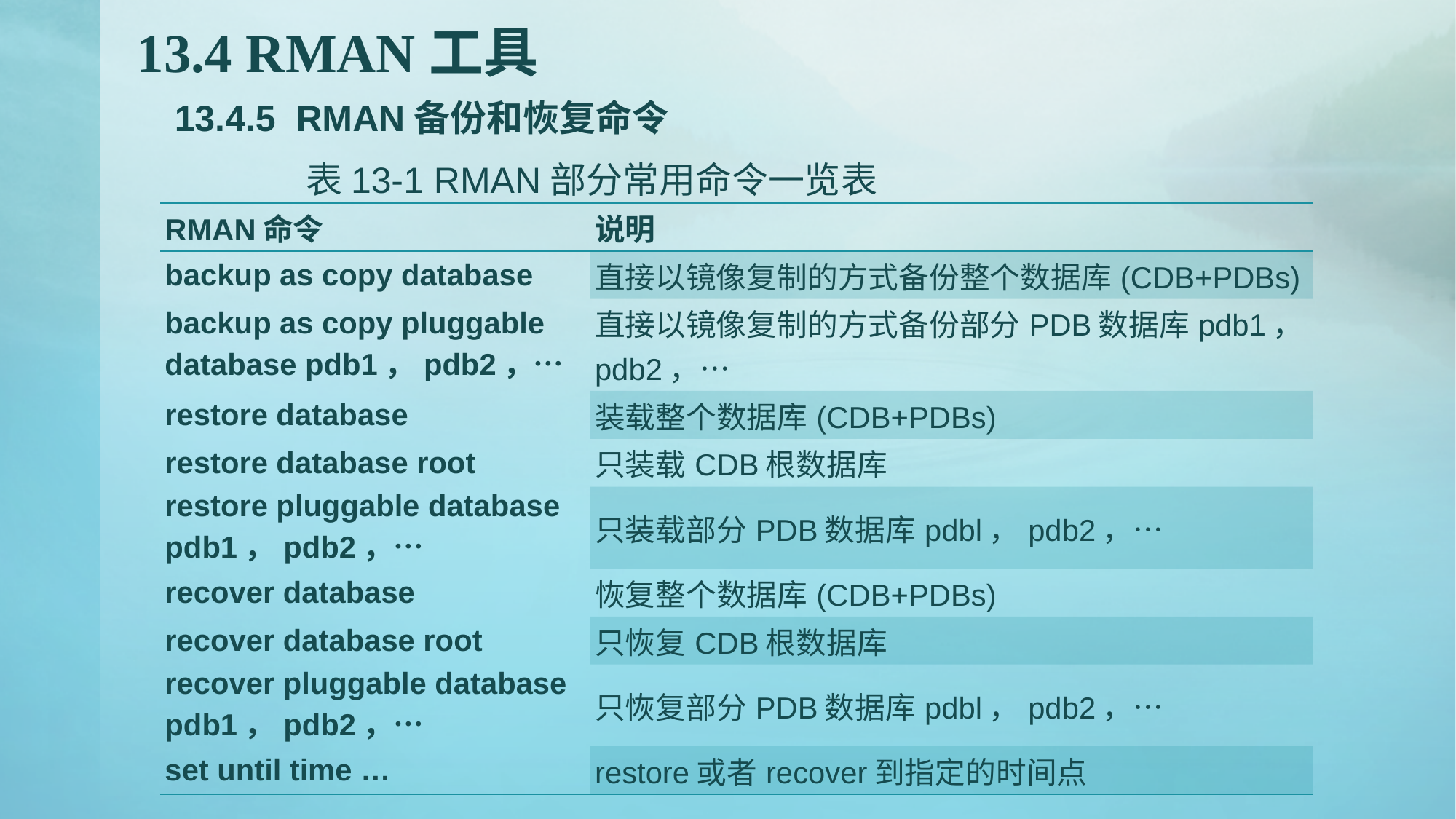

# 13.4 RMAN工具 13.4.5  RMAN备份和恢复命令
                     表13-1 RMAN部分常用命令一览表
| RMAN命令 | 说明 |
| --- | --- |
| backup as copy database | 直接以镜像复制的方式备份整个数据库(CDB+PDBs) |
| backup as copy pluggable database pdb1，pdb2，… | 直接以镜像复制的方式备份部分PDB数据库pdb1，pdb2，… |
| restore database | 装载整个数据库(CDB+PDBs) |
| restore database root | 只装载CDB根数据库 |
| restore pluggable database pdb1，pdb2，… | 只装载部分PDB数据库pdbl，pdb2，… |
| recover database | 恢复整个数据库(CDB+PDBs) |
| recover database root | 只恢复CDB根数据库 |
| recover pluggable database pdb1，pdb2，… | 只恢复部分PDB数据库pdbl，pdb2，… |
| set until time … | restore或者recover到指定的时间点 |